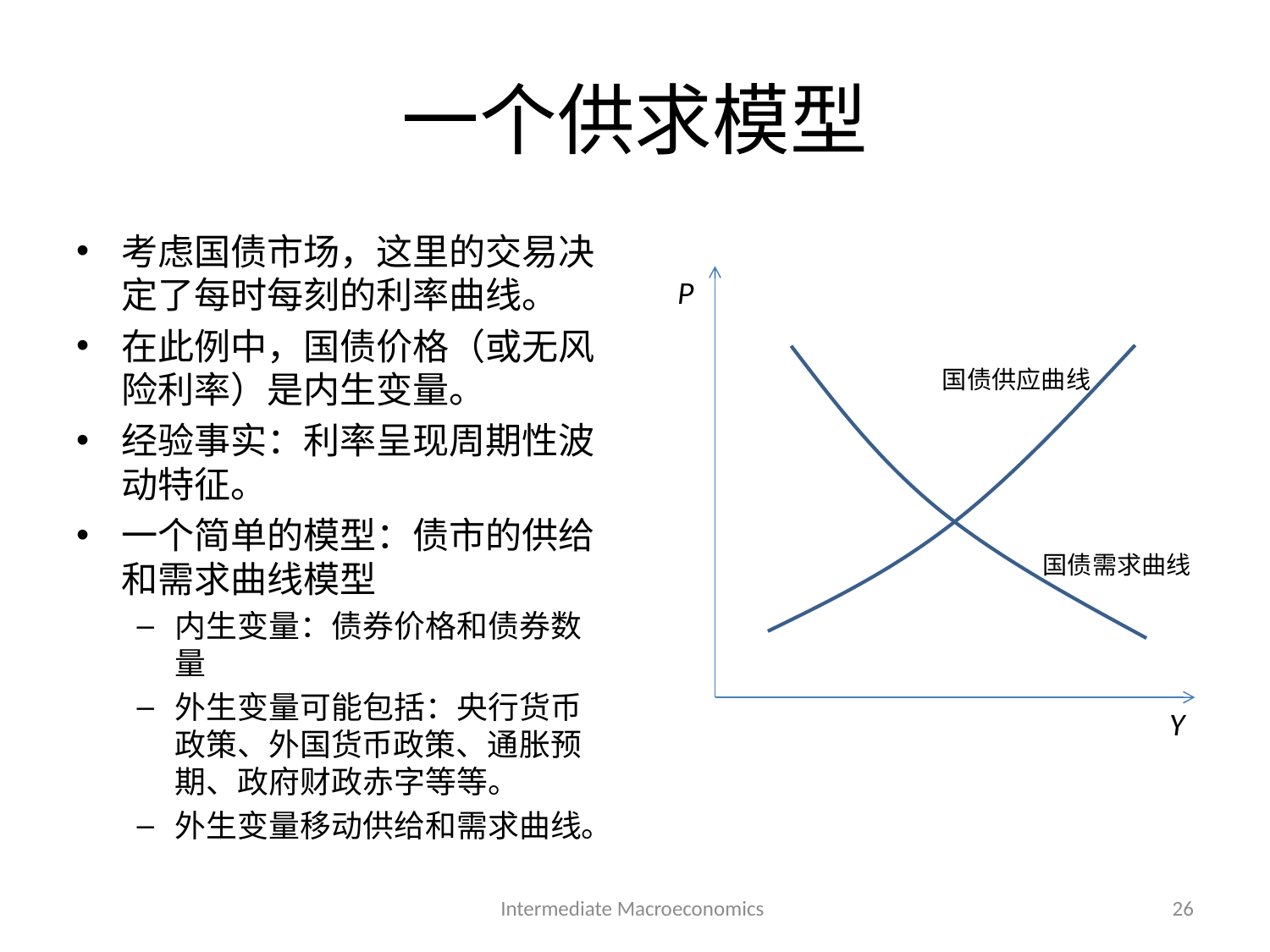

# 一个供求模型
考虑国债市场，这里的交易决定了每时每刻的利率曲线。
在此例中，国债价格（或无风险利率）是内生变量。
经验事实：利率呈现周期性波动特征。
一个简单的模型：债市的供给和需求曲线模型
内生变量：债券价格和债券数量
外生变量可能包括：央行货币政策、外国货币政策、通胀预期、政府财政赤字等等。
外生变量移动供给和需求曲线。
P

国债供应曲线
国债需求曲线
Y
Intermediate Macroeconomics
26